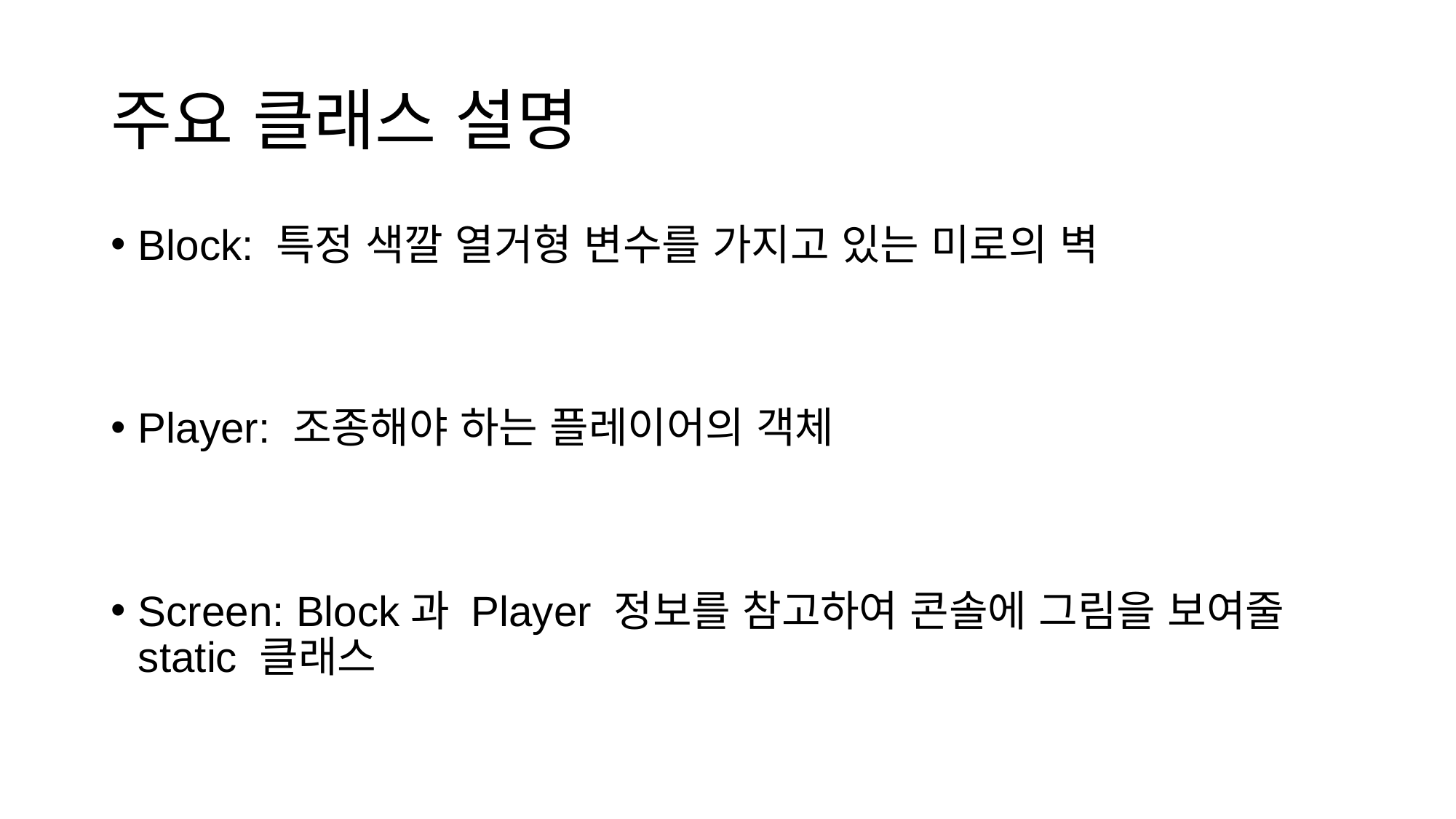

# 주요 클래스 설명
Block: 특정 색깔 열거형 변수를 가지고 있는 미로의 벽

Player: 조종해야 하는 플레이어의 객체

Screen: Block과 Player 정보를 참고하여 콘솔에 그림을 보여줄 static 클래스